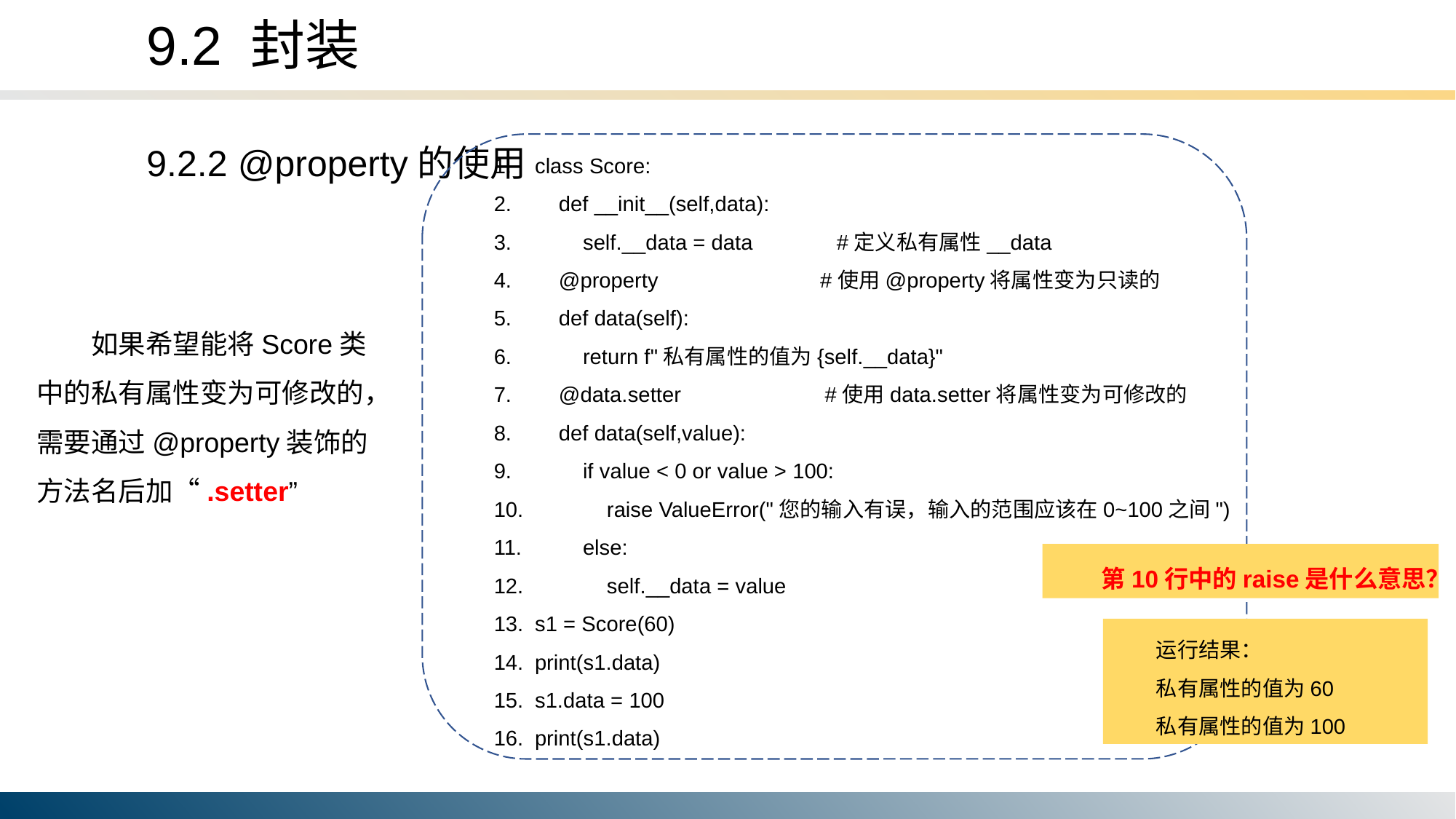

9.2 封装

class Score:
    def __init__(self,data):
        self.__data = data              #定义私有属性__data
    @property                           #使用@property将属性变为只读的
    def data(self):
        return f"私有属性的值为{self.__data}"
    @data.setter                        #使用data.setter将属性变为可修改的
    def data(self,value):
        if value < 0 or value > 100:
            raise ValueError("您的输入有误，输入的范围应该在0~100之间")
        else:
            self.__data = value
s1 = Score(60)
print(s1.data)
s1.data = 100
print(s1.data)
9.2.2 @property的使用
如果希望能将Score类中的私有属性变为可修改的，需要通过@property装饰的方法名后加“.setter”
第10行中的raise是什么意思？
运行结果：
私有属性的值为60
私有属性的值为100